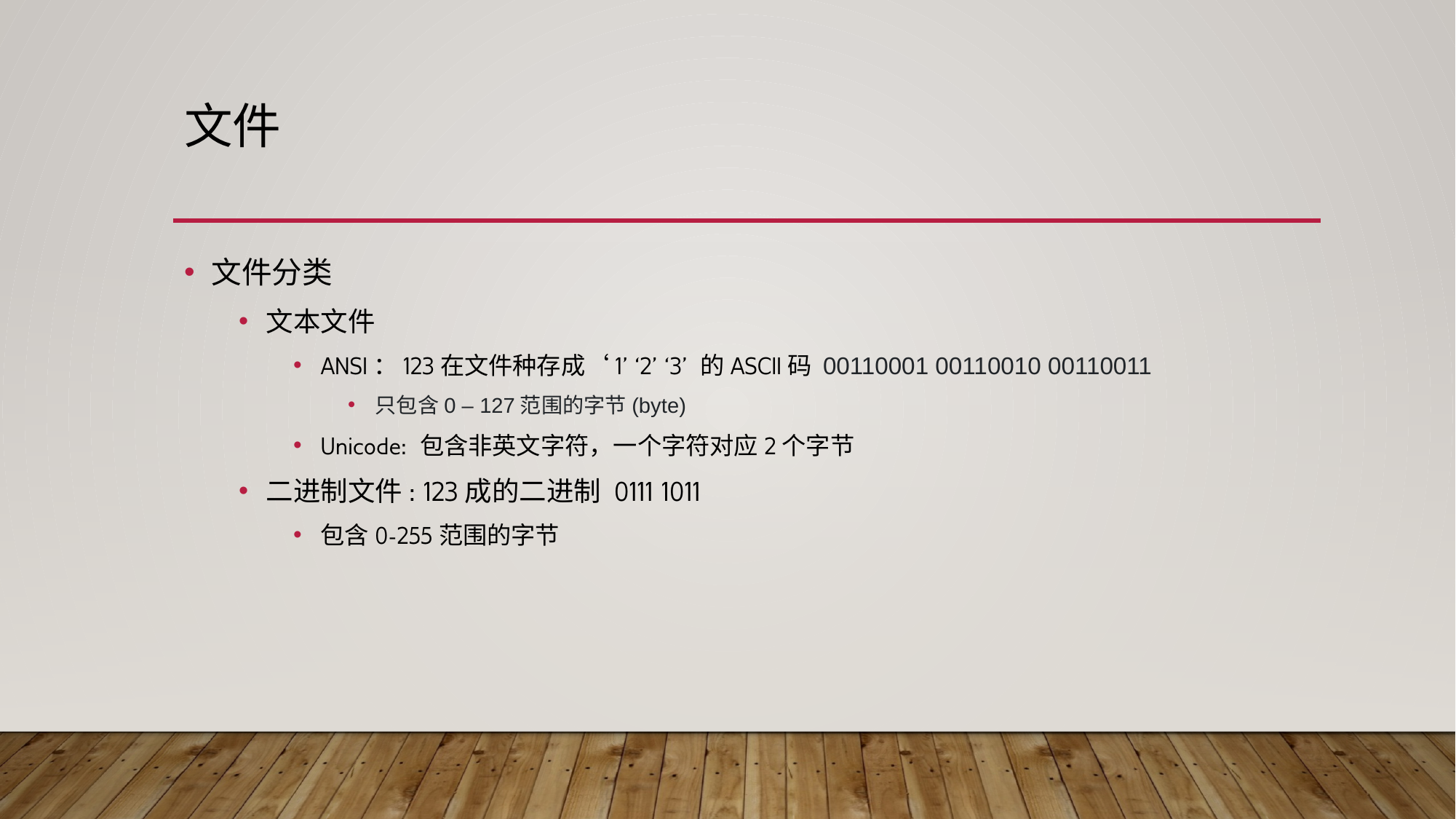

# 文件
文件分类
文本文件
ANSI：123在文件种存成‘1’ ‘2’ ‘3’ 的ASCII码 00110001 00110010 00110011
只包含0 – 127范围的字节(byte)
Unicode: 包含非英文字符，一个字符对应2个字节
二进制文件: 123成的二进制 0111 1011
包含0-255范围的字节